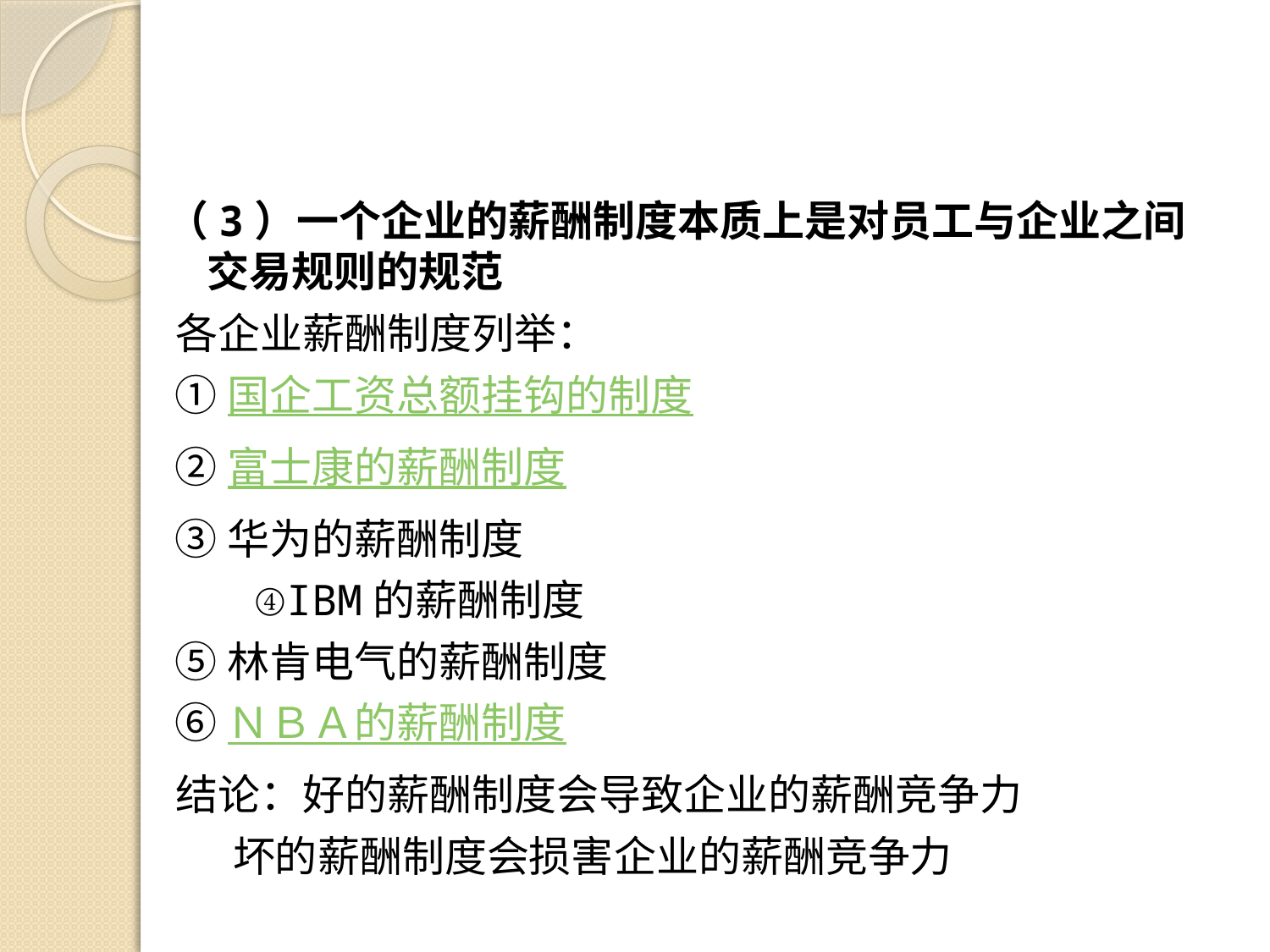

（3）一个企业的薪酬制度本质上是对员工与企业之间交易规则的规范
    各企业薪酬制度列举：
     ①国企工资总额挂钩的制度
     ②富士康的薪酬制度
     ③华为的薪酬制度
     ④IBM的薪酬制度
     ⑤林肯电气的薪酬制度
     ⑥ＮＢＡ的薪酬制度
    结论：好的薪酬制度会导致企业的薪酬竞争力
          坏的薪酬制度会损害企业的薪酬竞争力
13